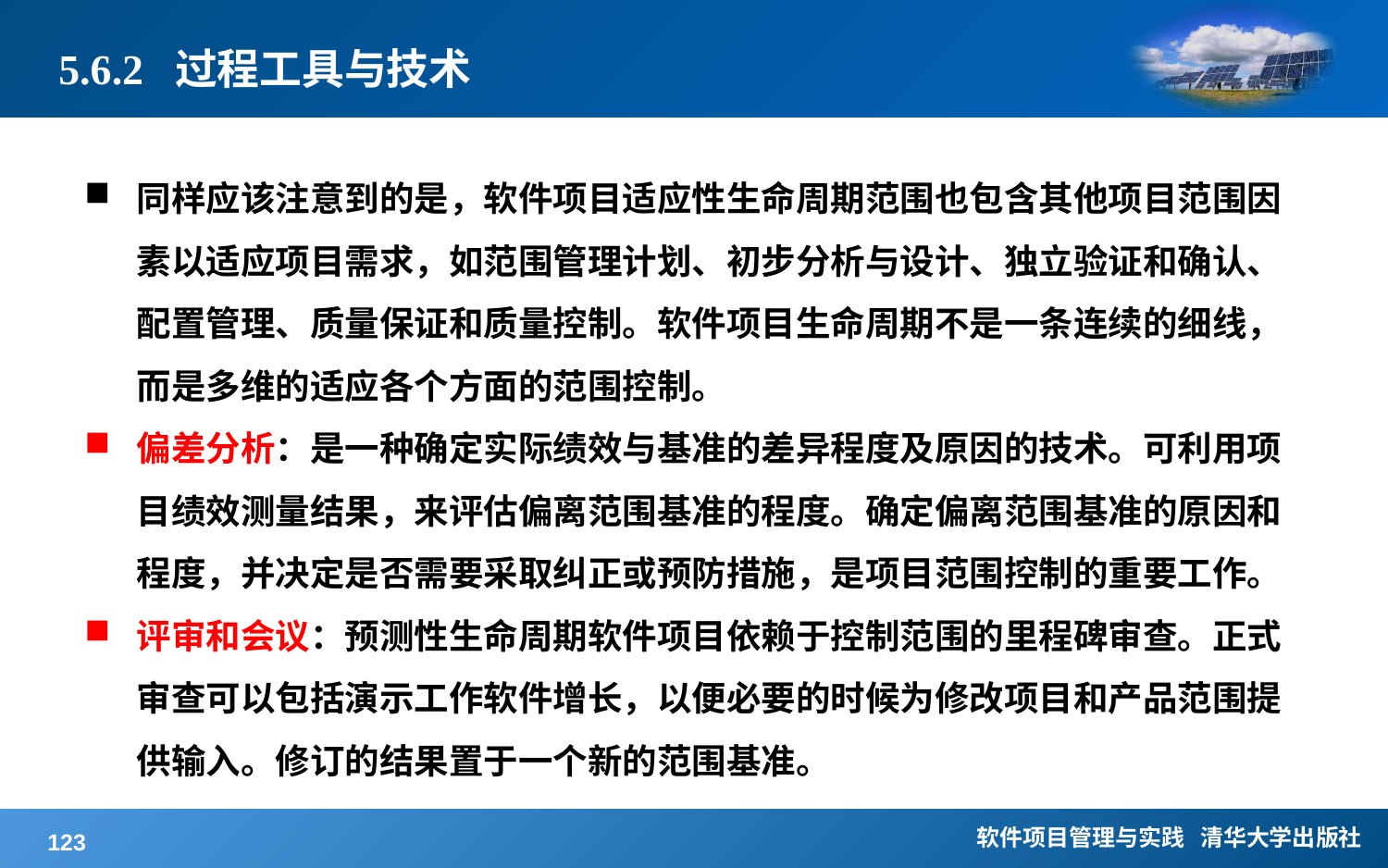

# 5.6.2  过程工具与技术
同样应该注意到的是，软件项目适应性生命周期范围也包含其他项目范围因素以适应项目需求，如范围管理计划、初步分析与设计、独立验证和确认、配置管理、质量保证和质量控制。软件项目生命周期不是一条连续的细线，而是多维的适应各个方面的范围控制。
偏差分析：是一种确定实际绩效与基准的差异程度及原因的技术。可利用项目绩效测量结果，来评估偏离范围基准的程度。确定偏离范围基准的原因和程度，并决定是否需要采取纠正或预防措施，是项目范围控制的重要工作。
评审和会议：预测性生命周期软件项目依赖于控制范围的里程碑审查。正式审查可以包括演示工作软件增长，以便必要的时候为修改项目和产品范围提供输入。修订的结果置于一个新的范围基准。